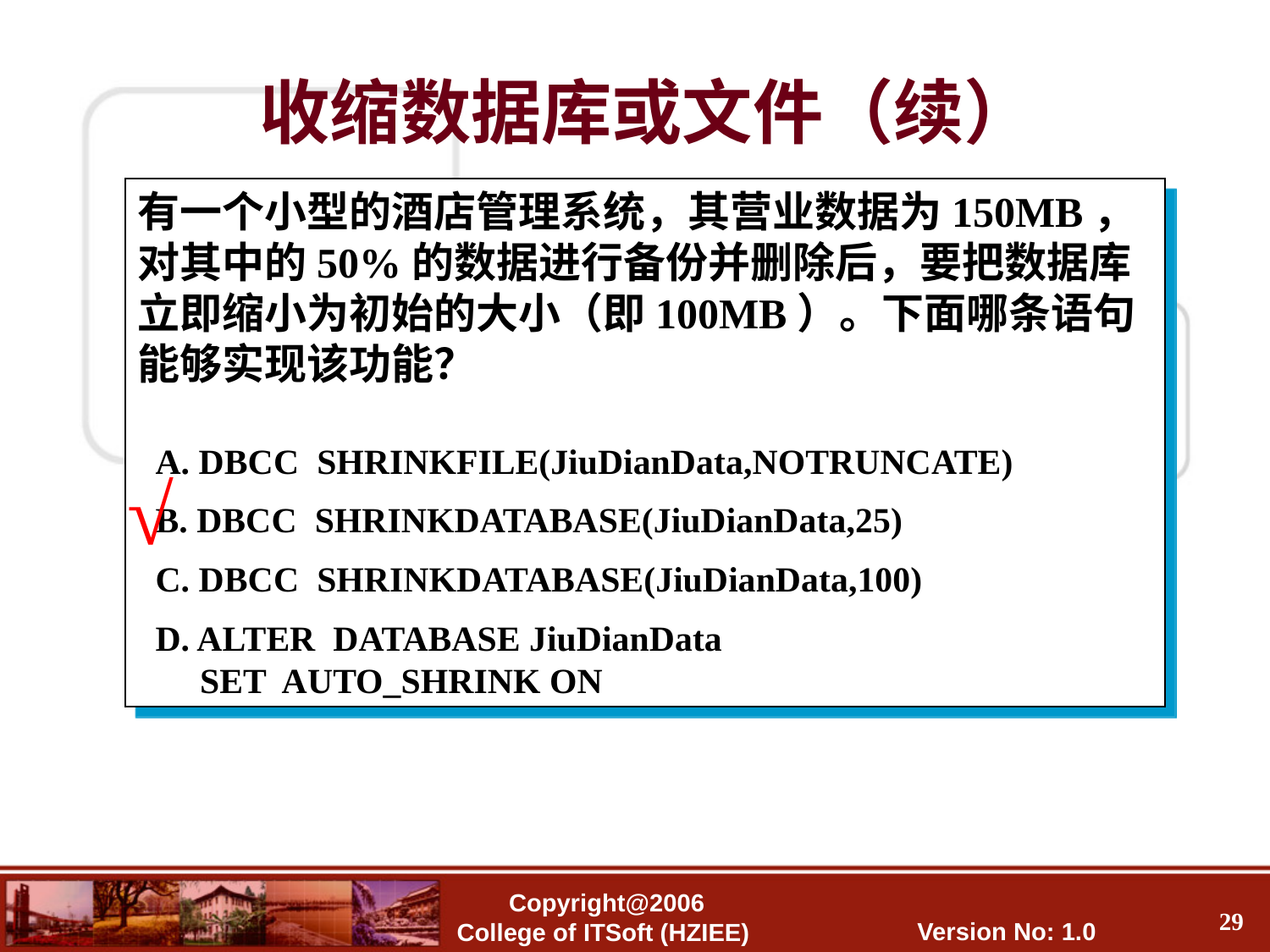

收缩数据库或文件（续）
有一个小型的酒店管理系统，其营业数据为150MB，对其中的50%的数据进行备份并删除后，要把数据库立即缩小为初始的大小（即100MB）。下面哪条语句能够实现该功能？

  A. DBCC  SHRINKFILE(JiuDianData,NOTRUNCATE)

  B. DBCC  SHRINKDATABASE(JiuDianData,25)

  C. DBCC  SHRINKDATABASE(JiuDianData,100)

  D. ALTER  DATABASE JiuDianData
       SET  AUTO_SHRINK ON
√